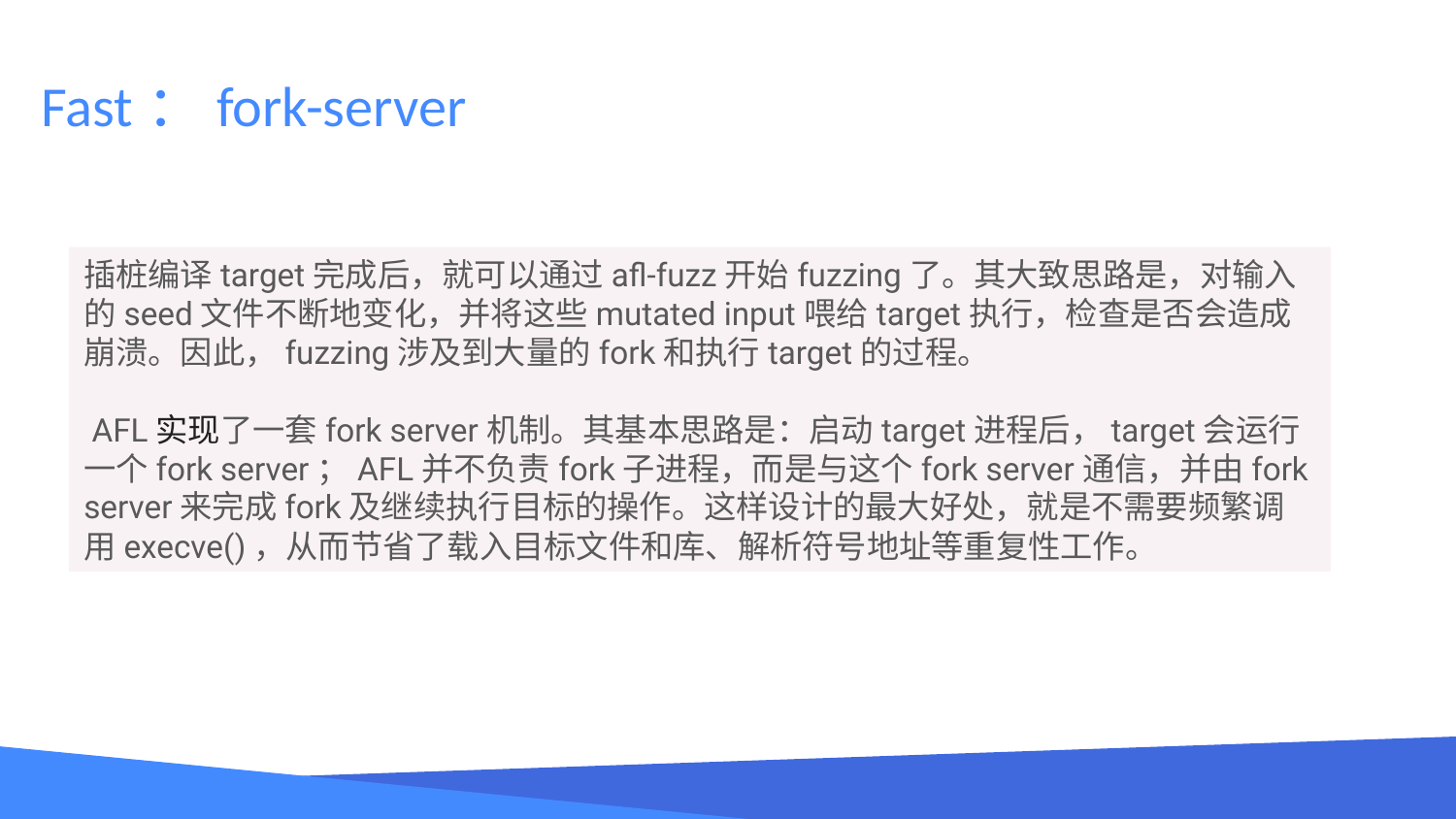

# Fast：fork-server
插桩编译target完成后，就可以通过afl-fuzz开始fuzzing了。其大致思路是，对输入的seed文件不断地变化，并将这些mutated input喂给target执行，检查是否会造成崩溃。因此，fuzzing涉及到大量的fork和执行target的过程。

 AFL实现了一套fork server机制。其基本思路是：启动target进程后，target会运行一个fork server；AFL并不负责fork子进程，而是与这个fork server通信，并由fork server来完成fork及继续执行目标的操作。这样设计的最大好处，就是不需要频繁调用execve()，从而节省了载入目标文件和库、解析符号地址等重复性工作。